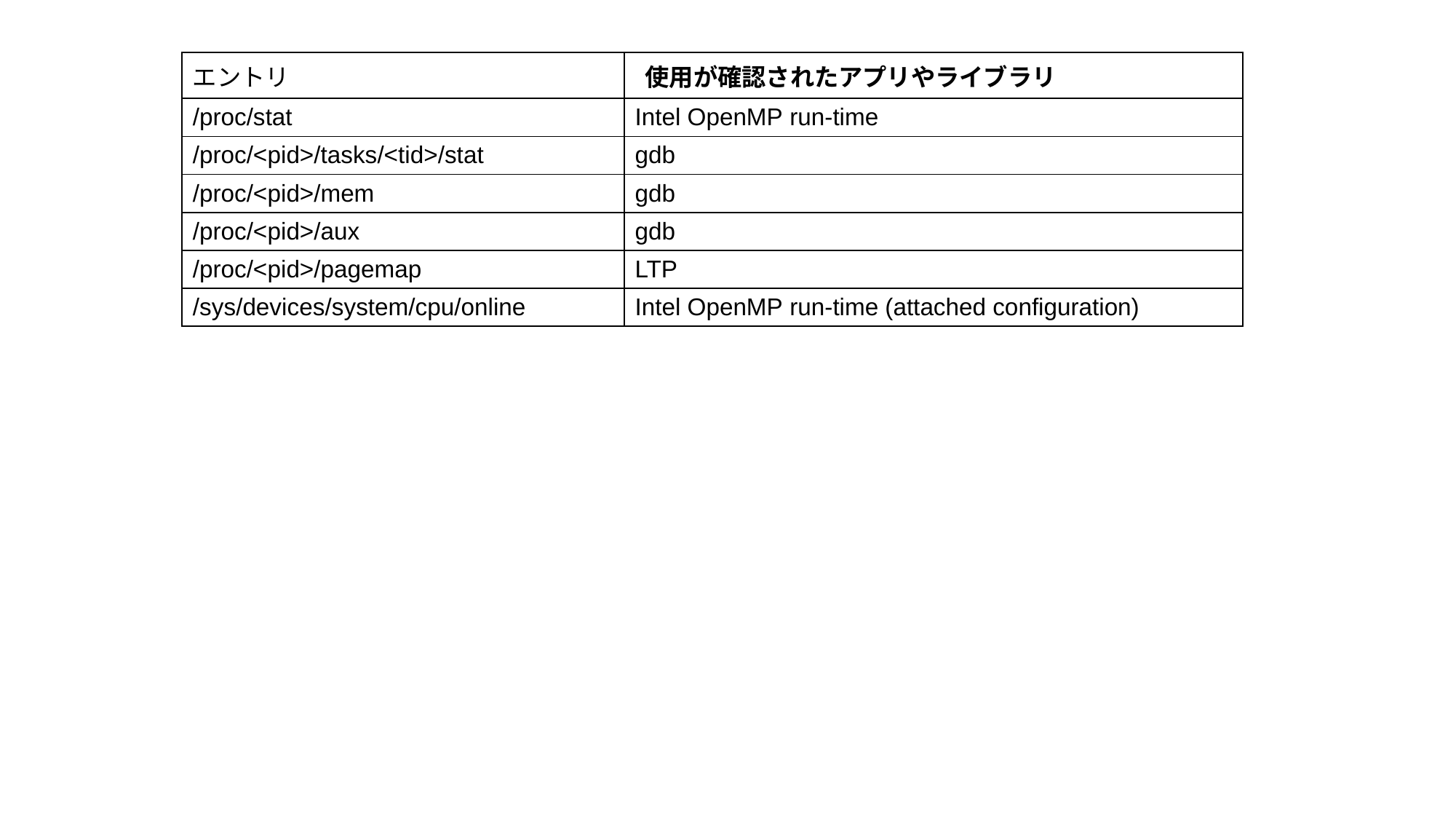

| エントリ | 使用が確認されたアプリやライブラリ |
| --- | --- |
| /proc/stat | Intel OpenMP run-time |
| /proc/<pid>/tasks/<tid>/stat | gdb |
| /proc/<pid>/mem | gdb |
| /proc/<pid>/aux | gdb |
| /proc/<pid>/pagemap | LTP |
| /sys/devices/system/cpu/online | Intel OpenMP run-time (attached configuration) |